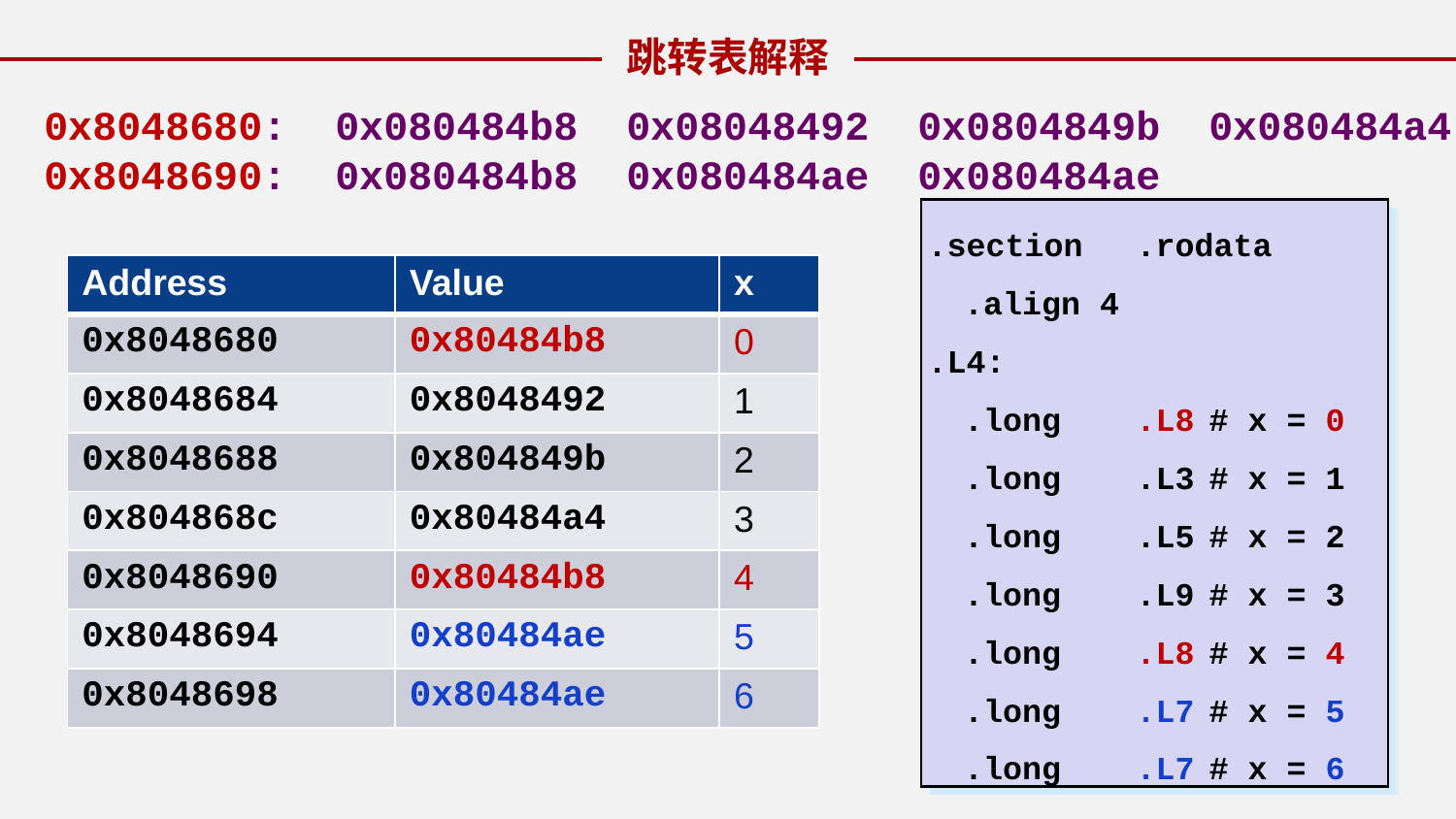

跳转表解释
0x8048680:	0x080484b8	0x08048492	0x0804849b	0x080484a4
0x8048690:	0x080484b8	0x080484ae	0x080484ae
.section	.rodata
	.align 4
.L4:
	.long	.L8	# x = 0
	.long	.L3	# x = 1
	.long	.L5	# x = 2
	.long	.L9	# x = 3
	.long	.L8	# x = 4
	.long	.L7	# x = 5
	.long	.L7	# x = 6
| Address | Value | x |
| --- | --- | --- |
| 0x8048680 | 0x80484b8 | 0 |
| 0x8048684 | 0x8048492 | 1 |
| 0x8048688 | 0x804849b | 2 |
| 0x804868c | 0x80484a4 | 3 |
| 0x8048690 | 0x80484b8 | 4 |
| 0x8048694 | 0x80484ae | 5 |
| 0x8048698 | 0x80484ae | 6 |